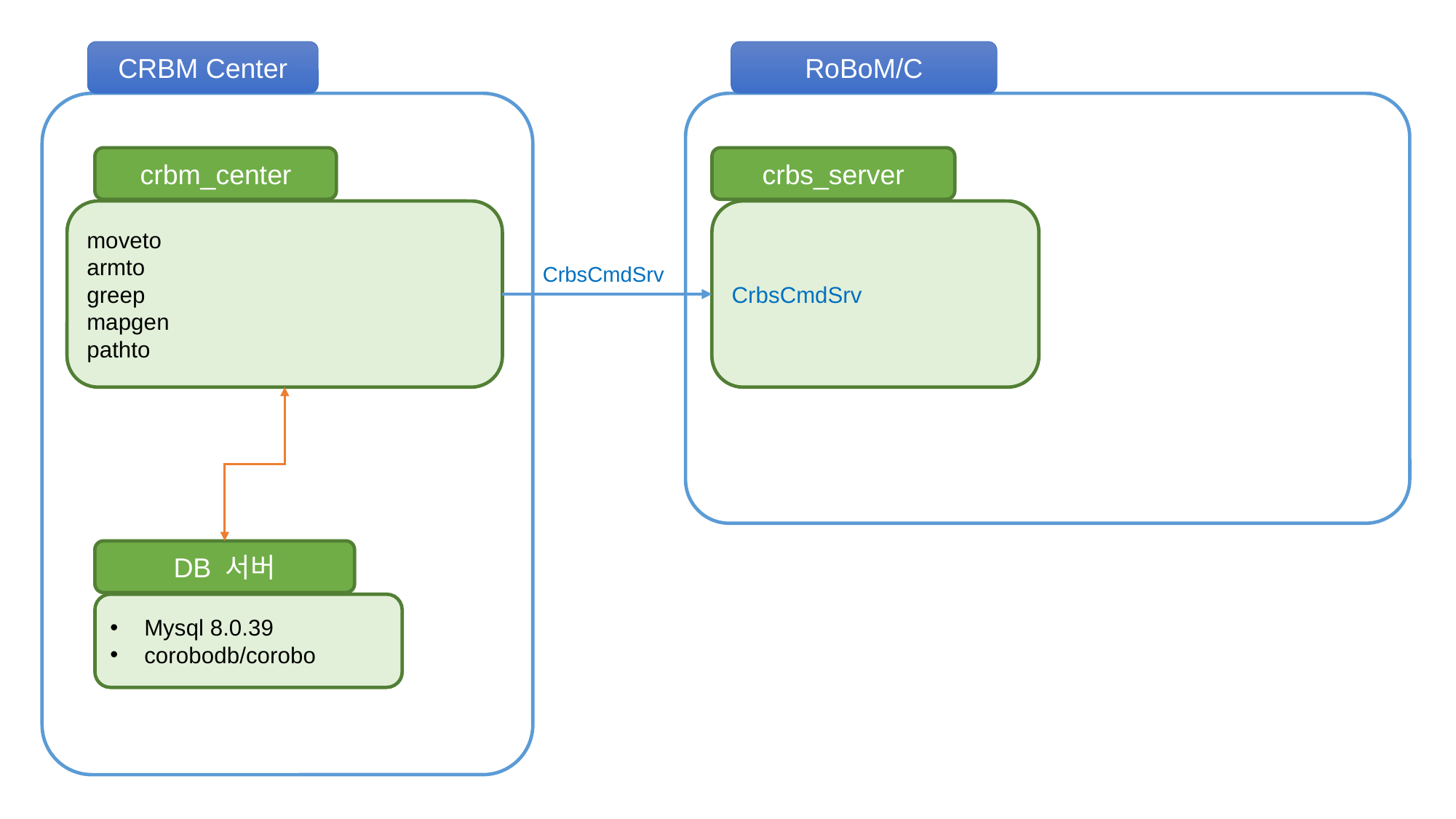

CRBM Center
RoBoM/C

crbm_center
crbs_server
moveto
armto
greep
mapgen
pathto
CrbsCmdSrv
CrbsCmdSrv
DB 서버
Mysql 8.0.39
corobodb/corobo